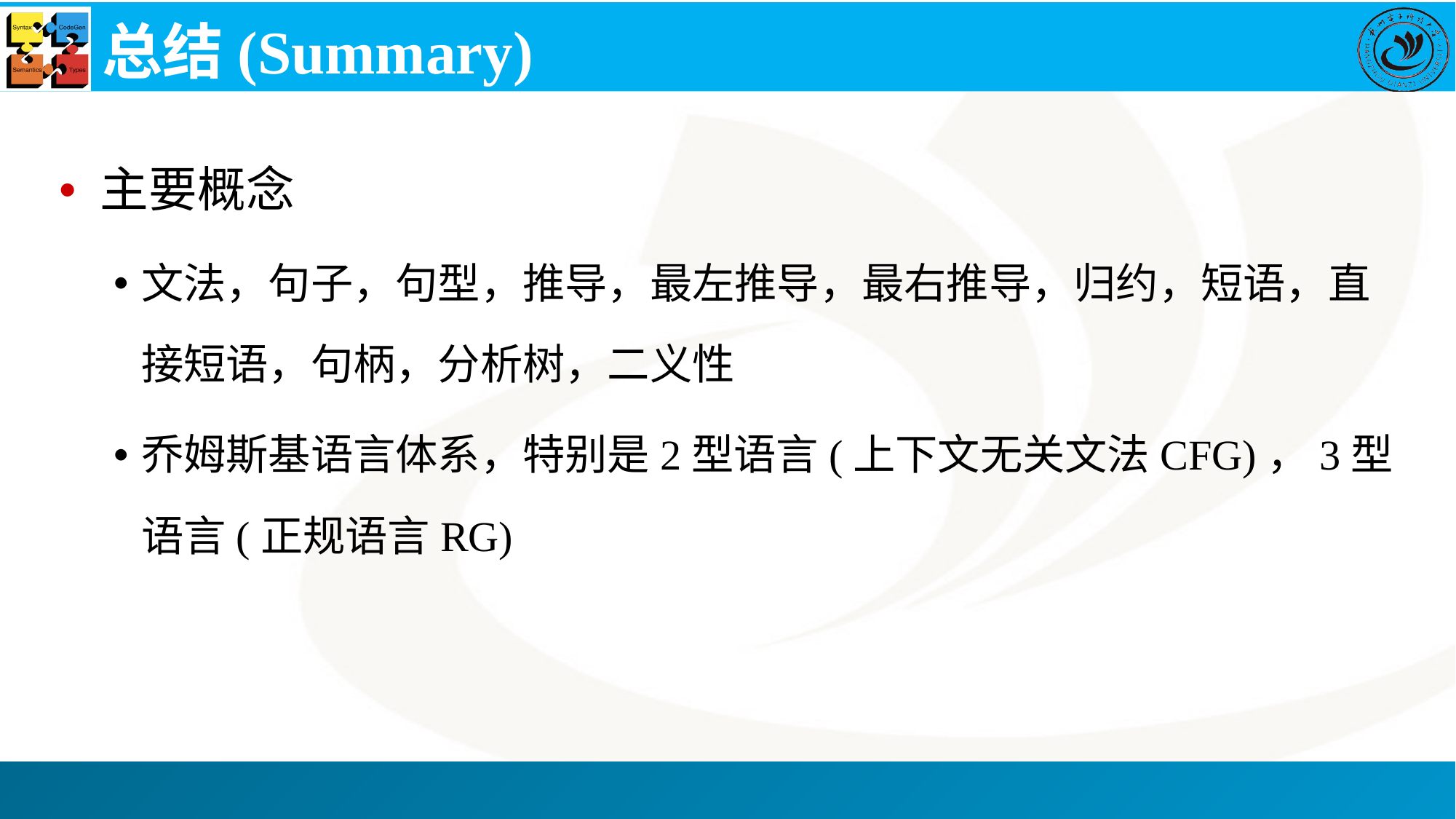

# 总结(Summary)
主要概念
文法，句子，句型，推导，最左推导，最右推导，归约，短语，直接短语，句柄，分析树，二义性
乔姆斯基语言体系，特别是2型语言(上下文无关文法CFG)，3型语言(正规语言RG)
87